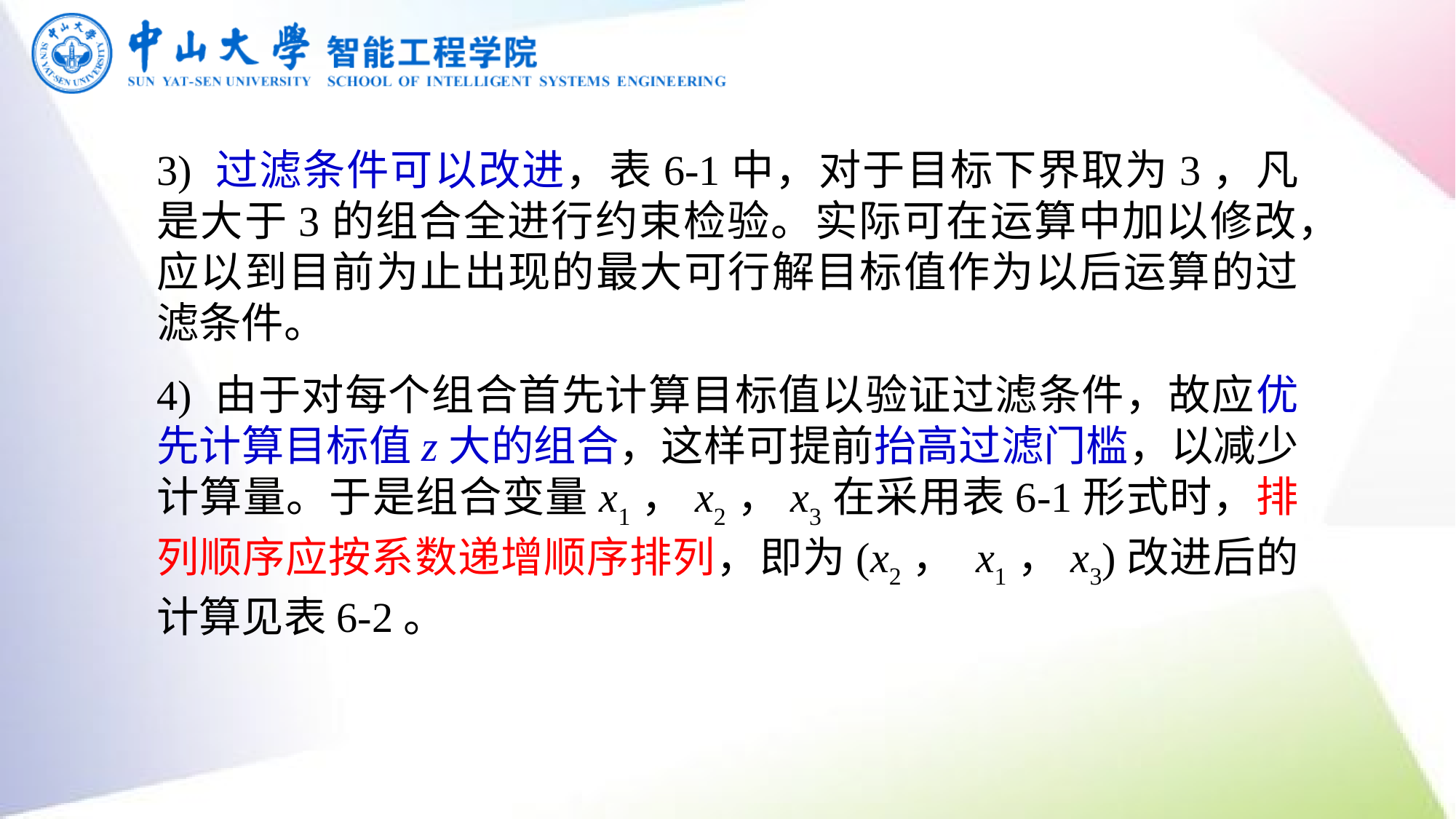

3) 过滤条件可以改进，表6-1中，对于目标下界取为3，凡是大于3的组合全进行约束检验。实际可在运算中加以修改，应以到目前为止出现的最大可行解目标值作为以后运算的过滤条件。
4) 由于对每个组合首先计算目标值以验证过滤条件，故应优先计算目标值z大的组合，这样可提前抬高过滤门槛，以减少计算量。于是组合变量x1，x2，x3在采用表6-1形式时，排列顺序应按系数递增顺序排列，即为(x2， x1，x3)改进后的计算见表6-2。